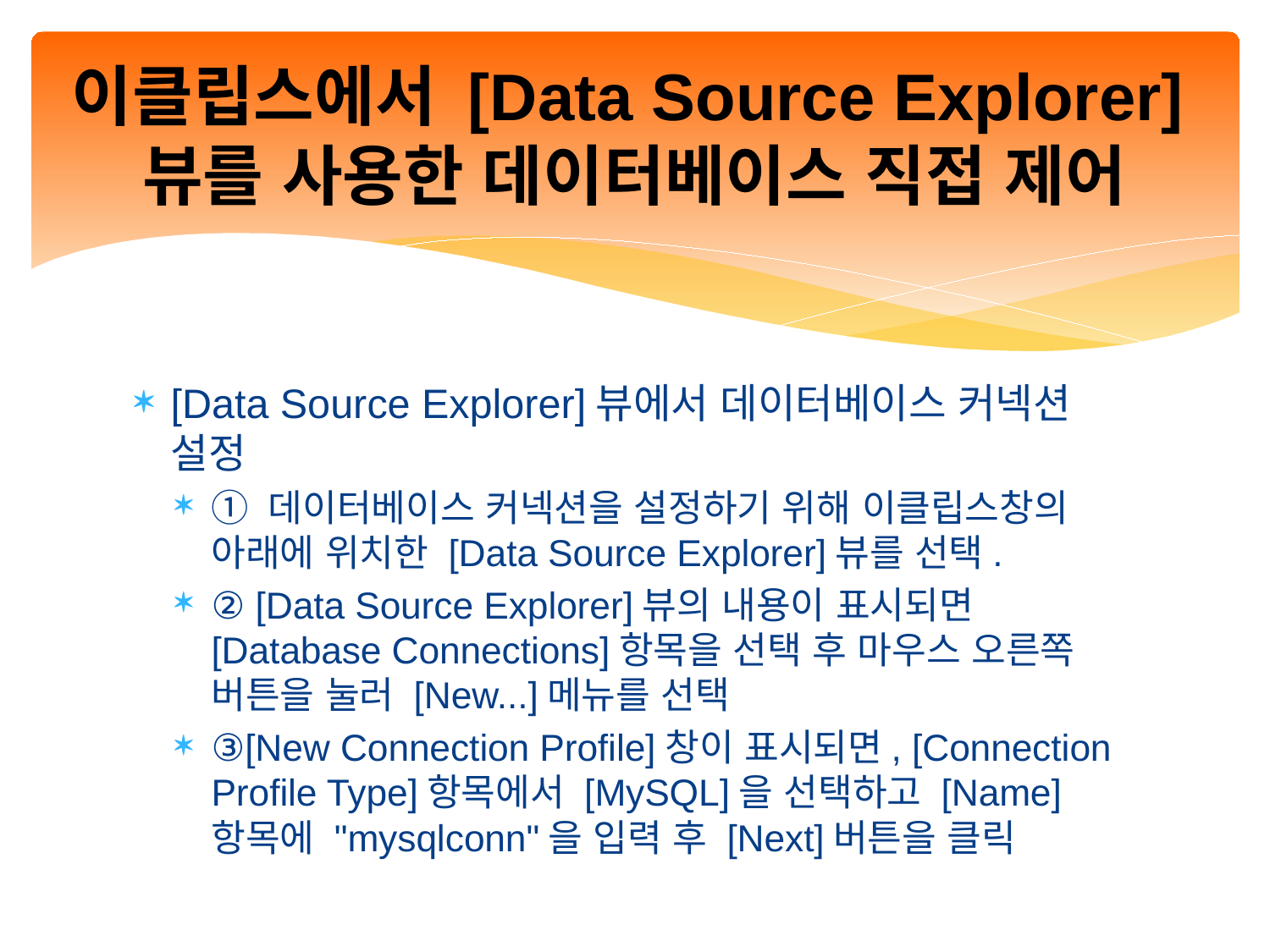

# 이클립스에서 [Data Source Explorer]뷰를 사용한 데이터베이스 직접 제어
[Data Source Explorer]뷰에서 데이터베이스 커넥션 설정
① 데이터베이스 커넥션을 설정하기 위해 이클립스창의 아래에 위치한 [Data Source Explorer]뷰를 선택.
② [Data Source Explorer]뷰의 내용이 표시되면 [Database Connections]항목을 선택 후 마우스 오른쪽 버튼을 눌러 [New...]메뉴를 선택
③[New Connection Profile]창이 표시되면, [Connection Profile Type]항목에서 [MySQL]을 선택하고 [Name]항목에 "mysqlconn"을 입력 후 [Next]버튼을 클릭